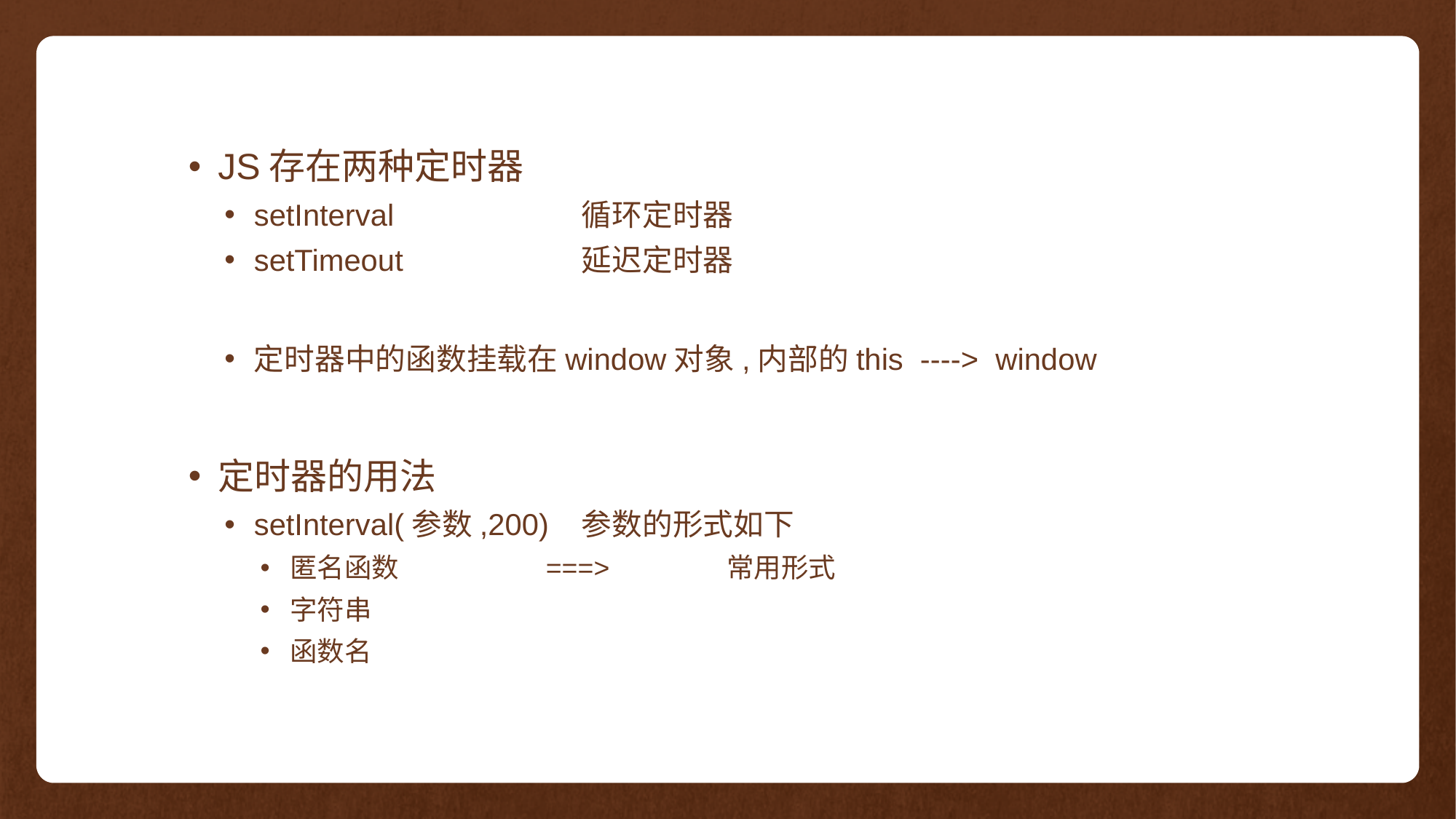

JS存在两种定时器
setInterval		循环定时器
setTimeout		延迟定时器

定时器中的函数挂载在window对象,内部的this  ---->  window

定时器的用法
setInterval(参数,200)	参数的形式如下
匿名函数	     ===>		常用形式
字符串
函数名